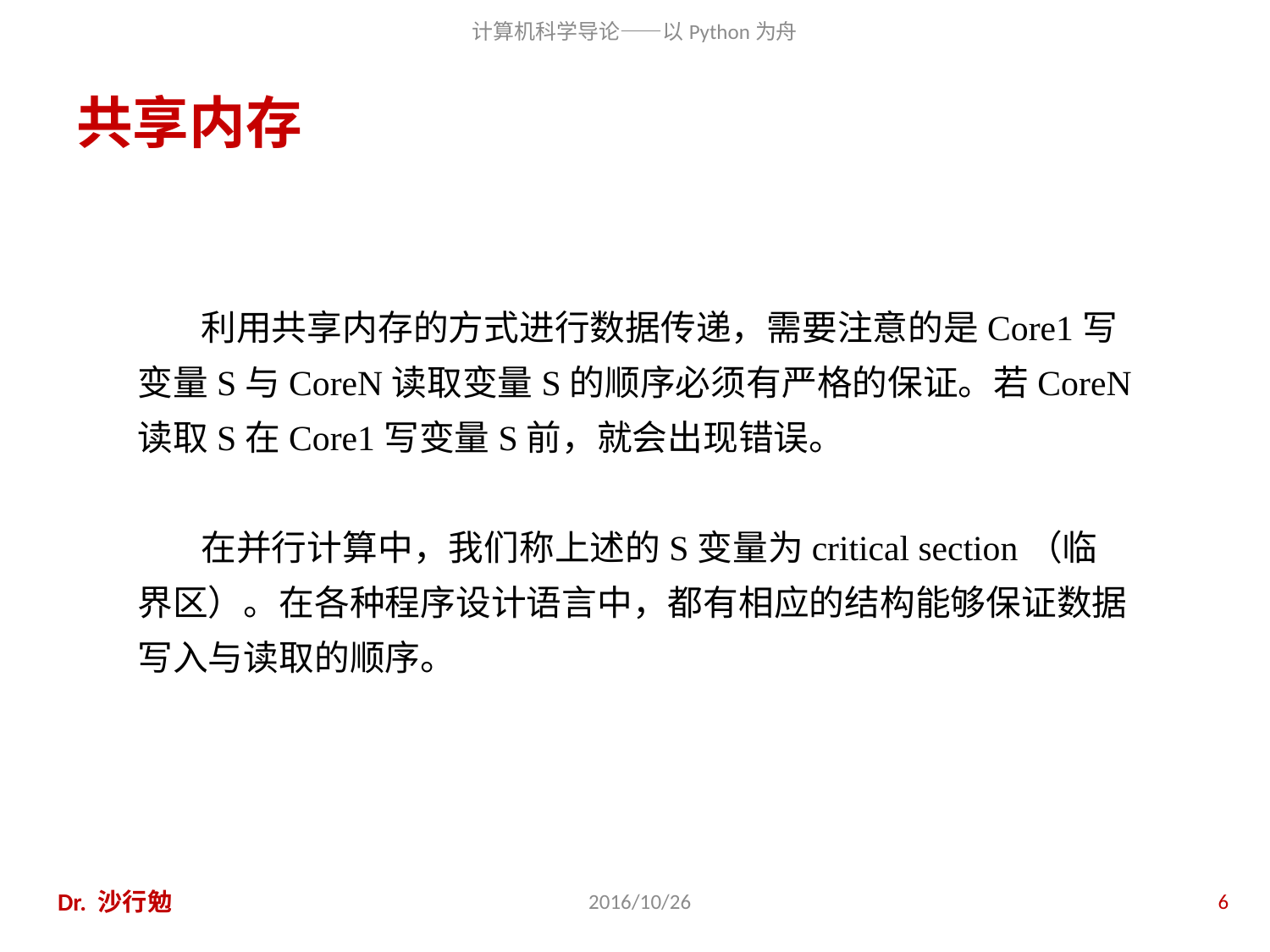

# 共享内存
利用共享内存的方式进行数据传递，需要注意的是Core1写变量S与CoreN读取变量S的顺序必须有严格的保证。若CoreN读取S在Core1写变量S前，就会出现错误。

在并行计算中，我们称上述的S变量为critical section（临界区）。在各种程序设计语言中，都有相应的结构能够保证数据写入与读取的顺序。

Dr. 沙行勉
2016/10/26
6